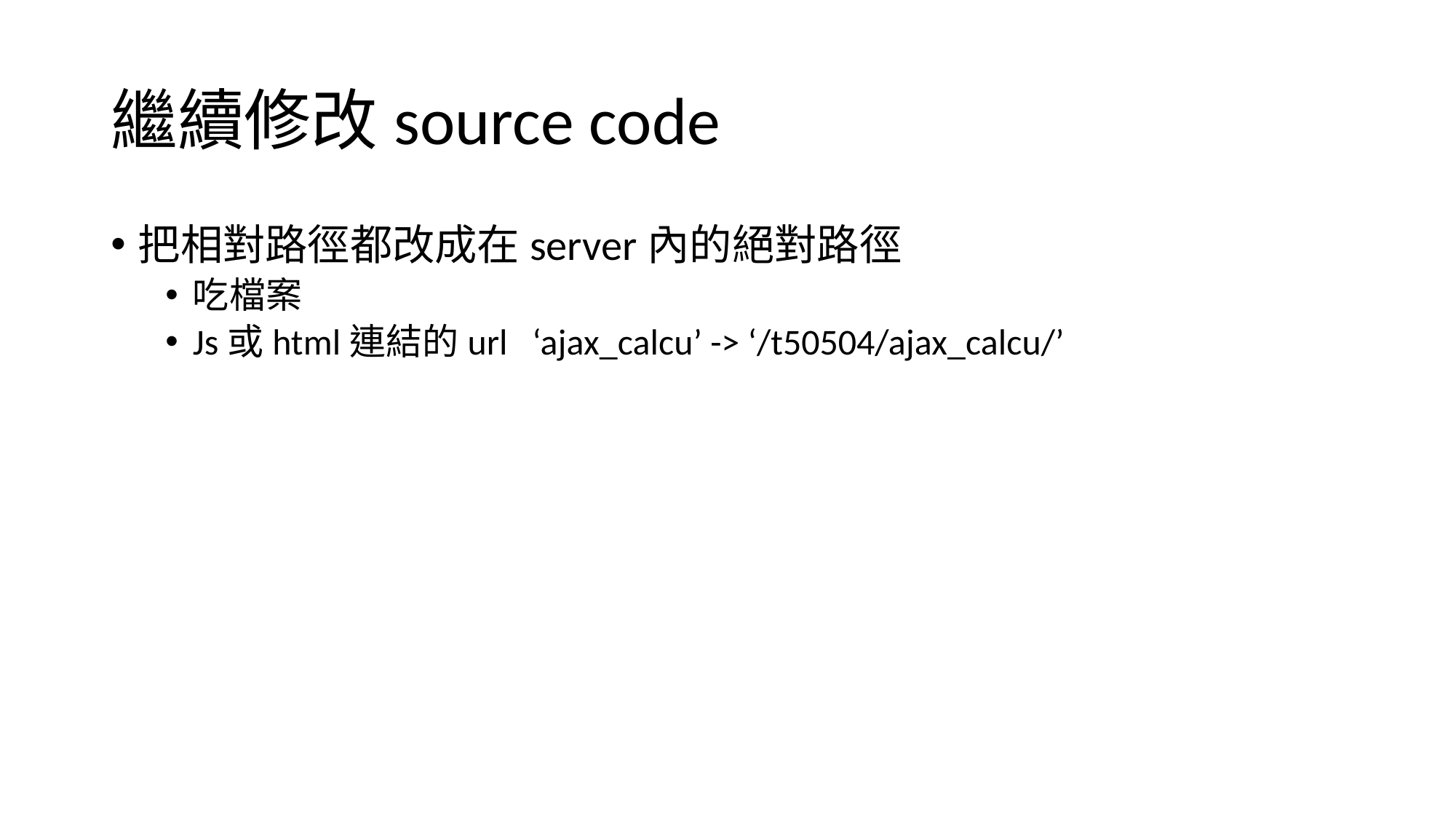

# 繼續修改source code
把相對路徑都改成在server內的絕對路徑
吃檔案
Js或html連結的url   ‘ajax_calcu’ -> ‘/t50504/ajax_calcu/’